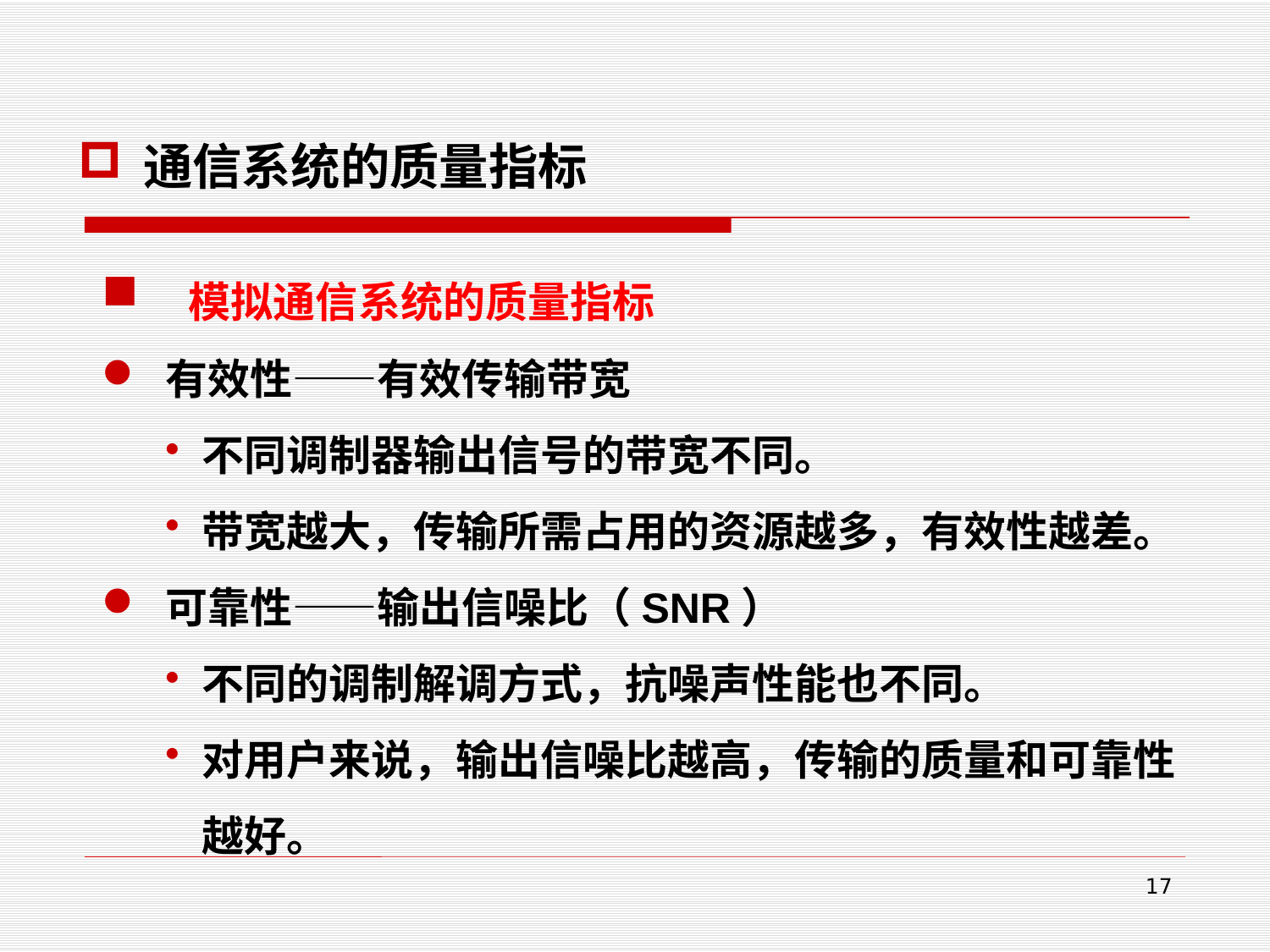

#
通信系统的质量指标
 模拟通信系统的质量指标
有效性——有效传输带宽
不同调制器输出信号的带宽不同。
带宽越大，传输所需占用的资源越多，有效性越差。
可靠性——输出信噪比（SNR）
不同的调制解调方式，抗噪声性能也不同。
对用户来说，输出信噪比越高，传输的质量和可靠性越好。
17